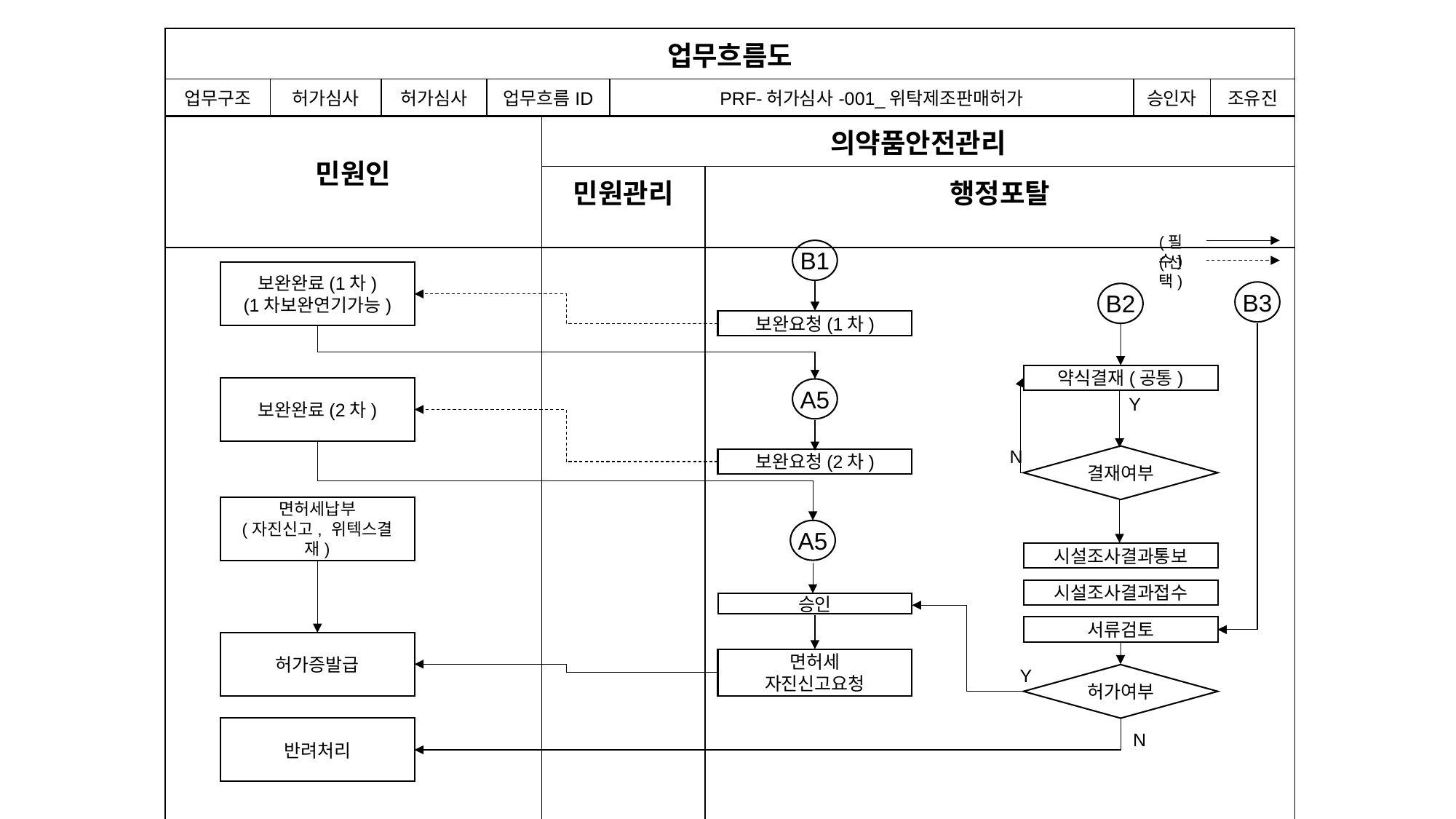

| 업무흐름도 |  |  |  |  |  |  |
| --- | --- | --- | --- | --- | --- | --- |
| 업무구조 | 허가심사 | 허가심사 | 업무흐름ID | PRF-허가심사-001\_위탁제조판매허가 | 승인자 | 조유진 |
| 민원인 | 의약품안전관리 |  |
| --- | --- | --- |
|  | 민원관리 | 행정포탈 |
|  |  |  |
(필수)
B1
(선택)
보완완료(1차)
(1차보완연기가능)
B3
B2
보완요청(1차)
약식결재(공통)
보완완료(2차)
A5
Y
N
결재여부
보완요청(2차)
면허세납부
(자진신고, 위텍스결재)
A5
시설조사결과통보
시설조사결과접수
승인
서류검토
허가증발급
면허세
자진신고요청
Y
허가여부
반려처리
N